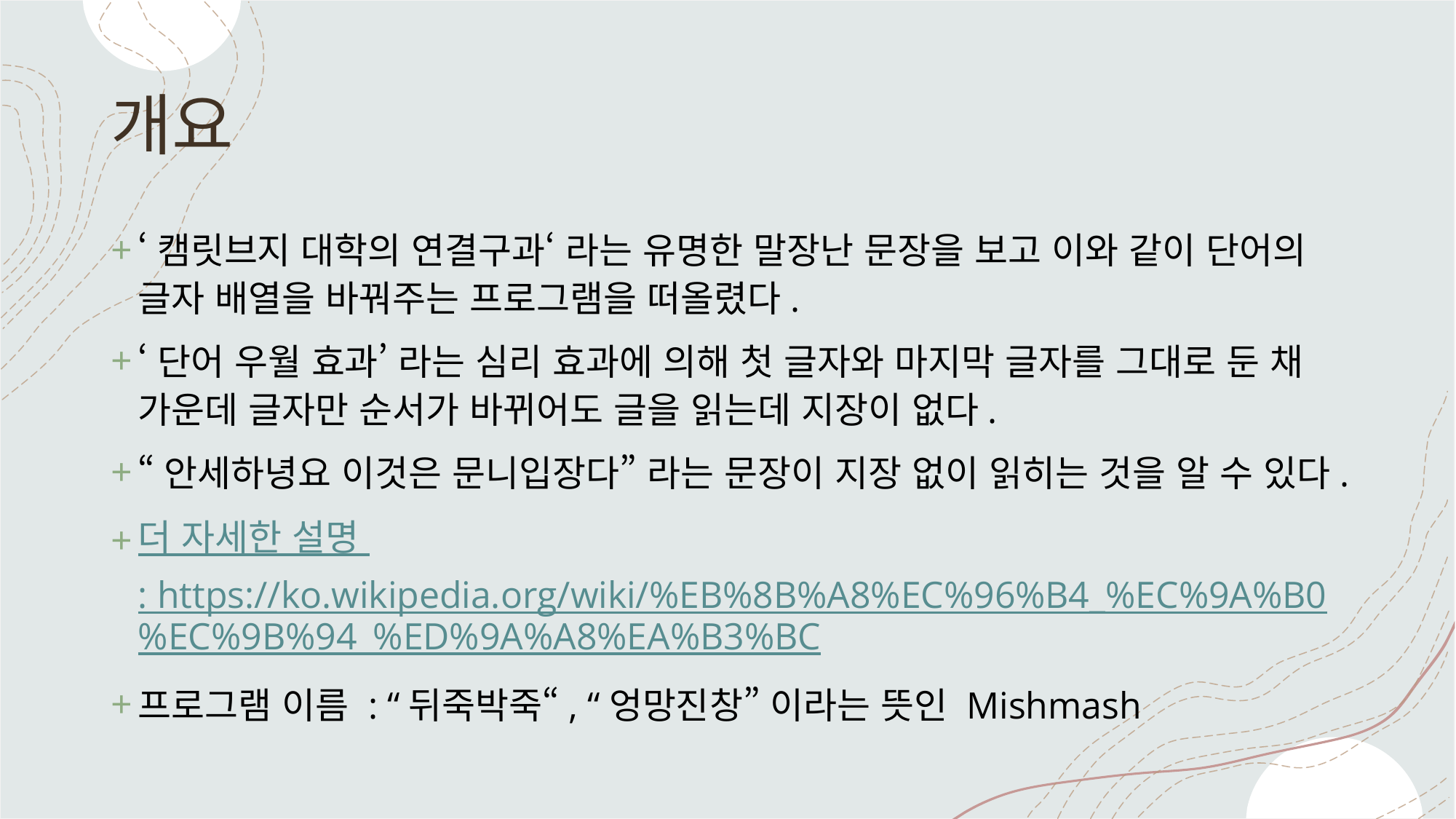

# 개요
‘캠릿브지 대학의 연결구과‘ 라는 유명한 말장난 문장을 보고 이와 같이 단어의 글자 배열을 바꿔주는 프로그램을 떠올렸다.
‘단어 우월 효과’ 라는 심리 효과에 의해 첫 글자와 마지막 글자를 그대로 둔 채 가운데 글자만 순서가 바뀌어도 글을 읽는데 지장이 없다.
“안세하녕요 이것은 문니입장다” 라는 문장이 지장 없이 읽히는 것을 알 수 있다.
더 자세한 설명 : https://ko.wikipedia.org/wiki/%EB%8B%A8%EC%96%B4_%EC%9A%B0%EC%9B%94_%ED%9A%A8%EA%B3%BC
프로그램 이름 : “뒤죽박죽“, “엉망진창” 이라는 뜻인 Mishmash